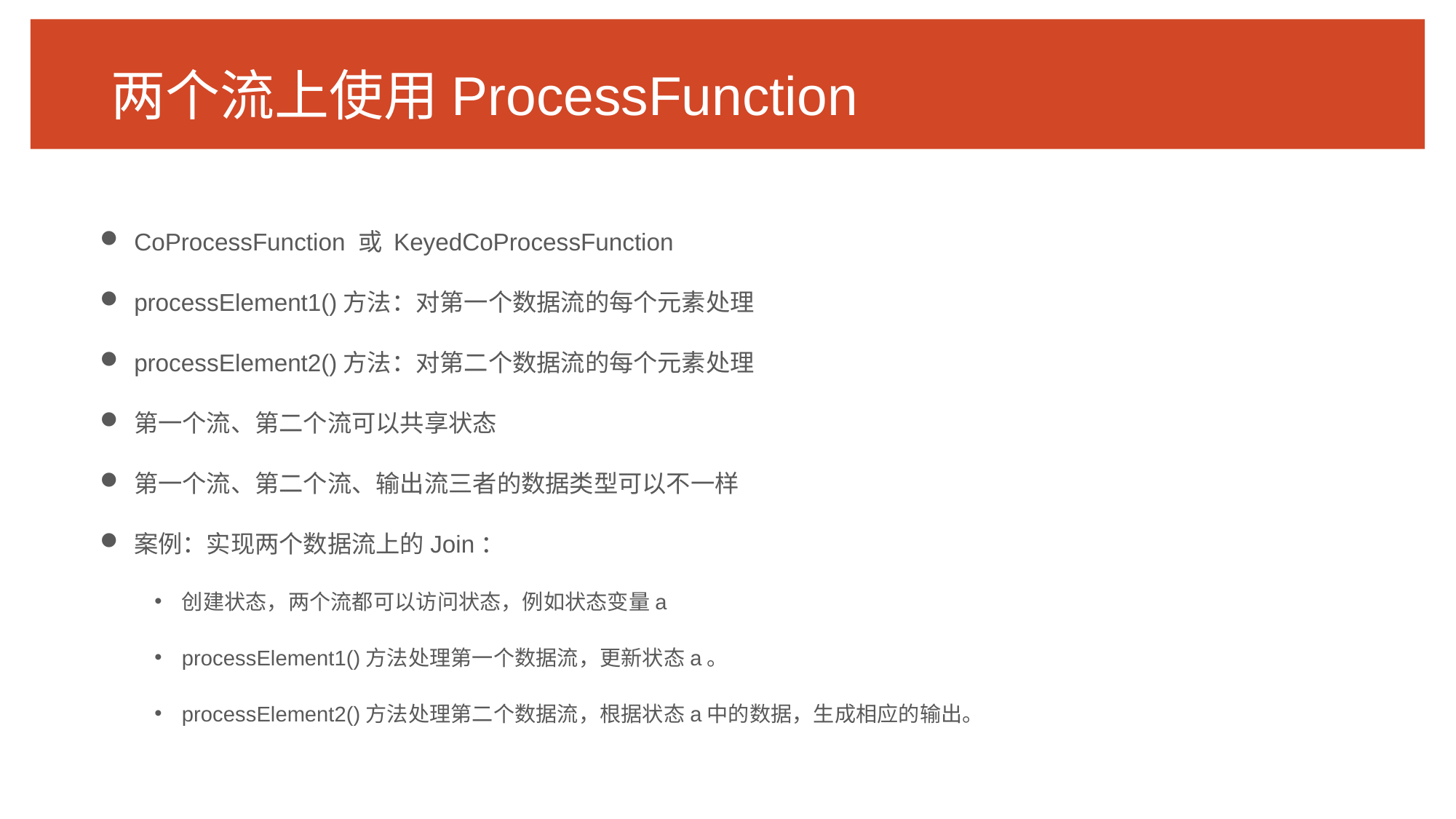

# 两个流上使用ProcessFunction
CoProcessFunction 或 KeyedCoProcessFunction
processElement1()方法：对第一个数据流的每个元素处理
processElement2()方法：对第二个数据流的每个元素处理
第一个流、第二个流可以共享状态
第一个流、第二个流、输出流三者的数据类型可以不一样
案例：实现两个数据流上的Join：
创建状态，两个流都可以访问状态，例如状态变量a
processElement1()方法处理第一个数据流，更新状态a。
processElement2()方法处理第二个数据流，根据状态a中的数据，生成相应的输出。